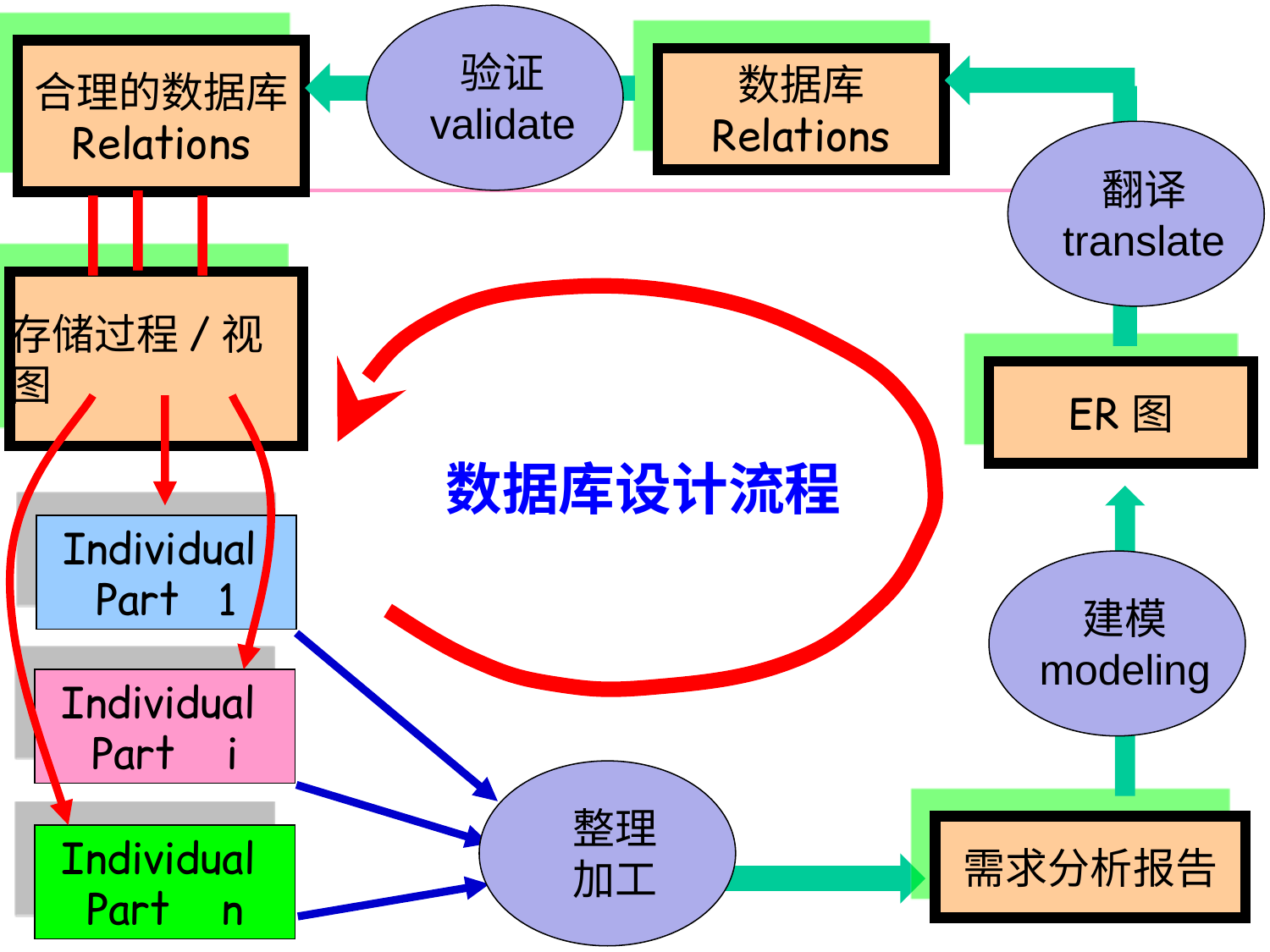

验证
validate
合理的数据库
Relations
数据库
Relations

翻译
translate

存储过程/视图

ER图

数据库设计流程

Individual
Part   1

建模
modeling

Individual
Part    i

整理
加工

需求分析报告
Individual
Part    n